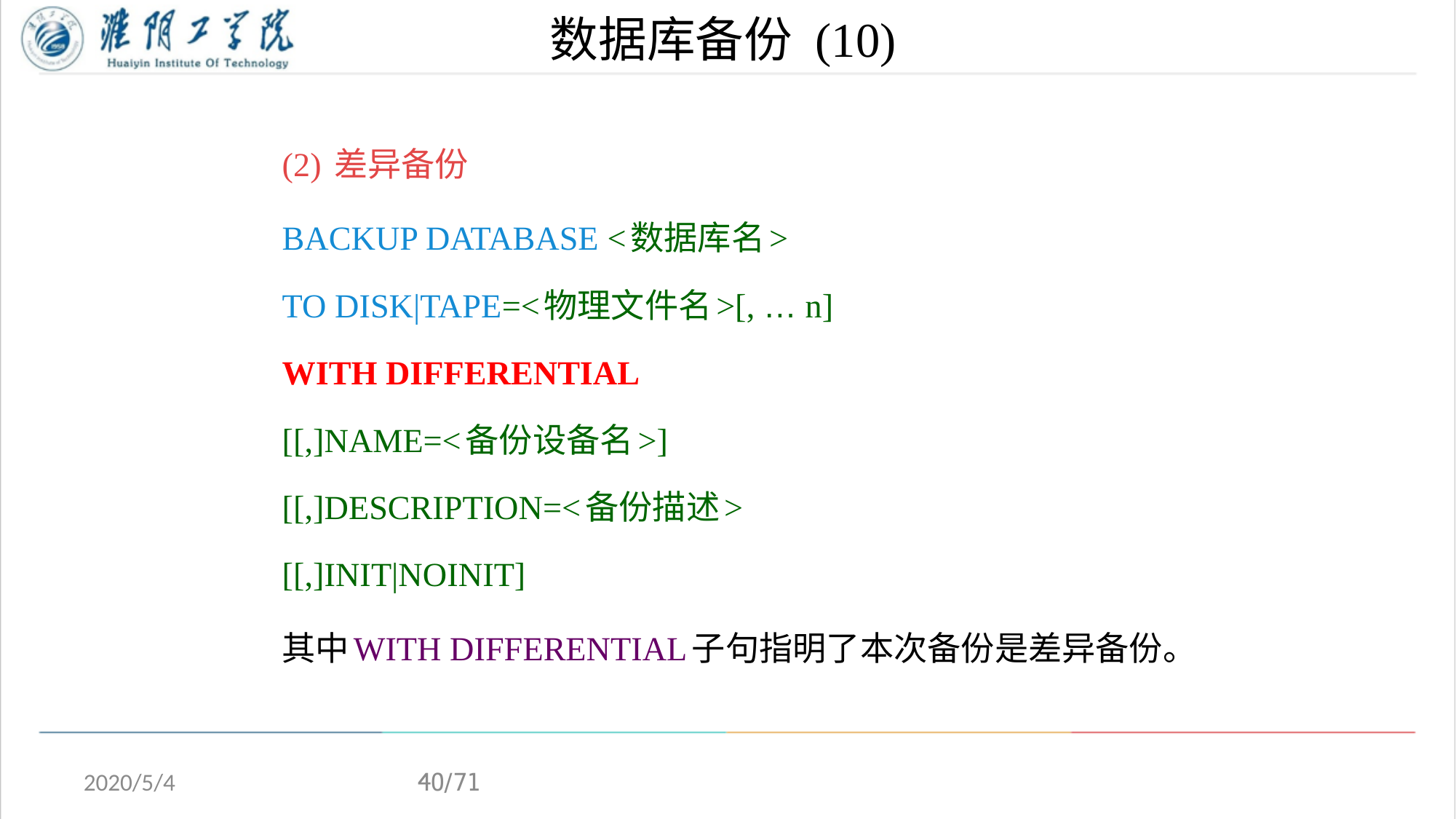

# 数据库备份 (10)
(2) 差异备份
BACKUP DATABASE <数据库名>
TO DISK|TAPE=<物理文件名>[, … n]
WITH DIFFERENTIAL
[[,]NAME=<备份设备名>]
[[,]DESCRIPTION=<备份描述>
[[,]INIT|NOINIT]
其中WITH DIFFERENTIAL子句指明了本次备份是差异备份。
40/71
2020/5/4